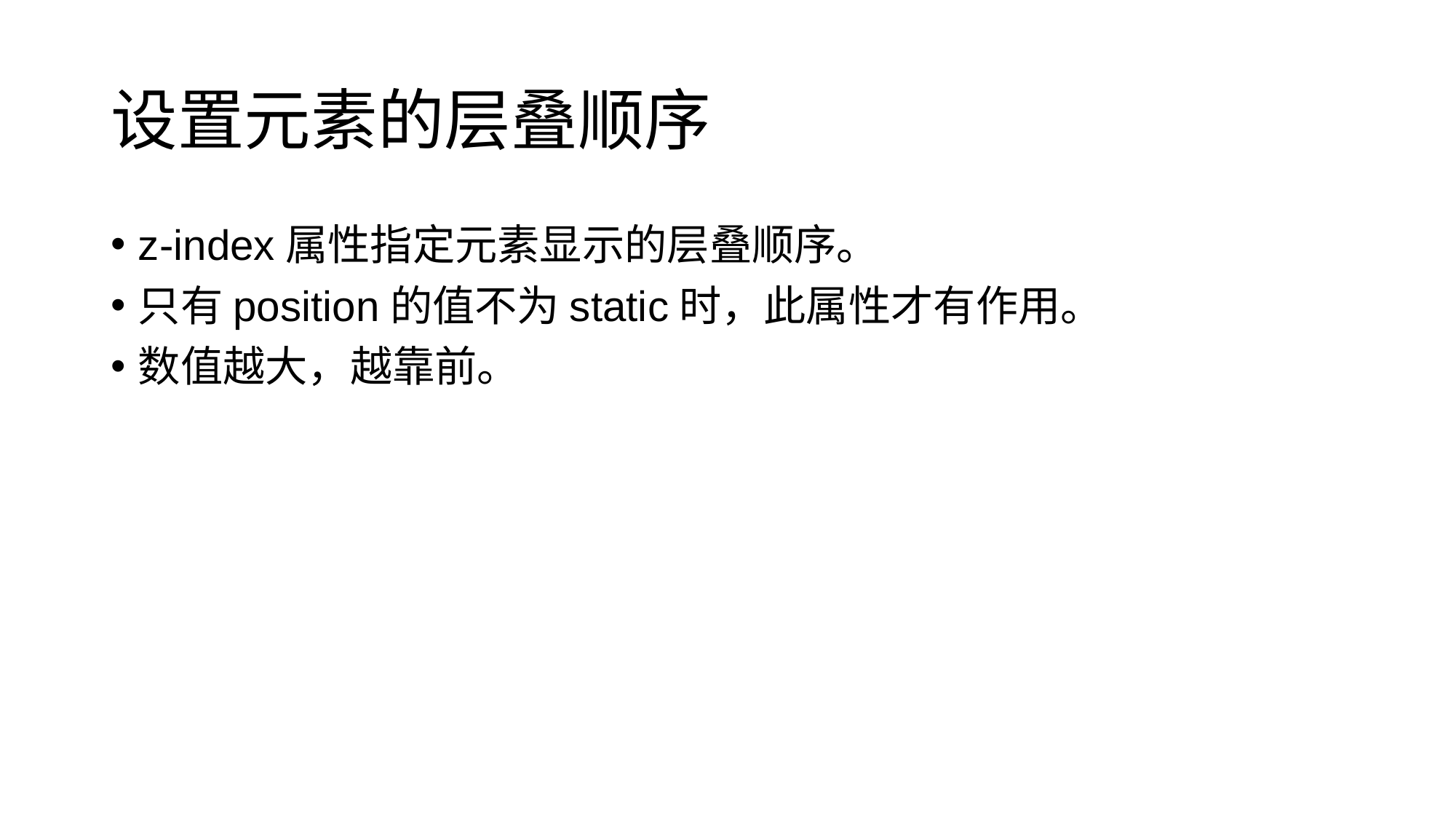

# 设置元素的层叠顺序
z-index属性指定元素显示的层叠顺序。
只有position的值不为static时，此属性才有作用。
数值越大，越靠前。